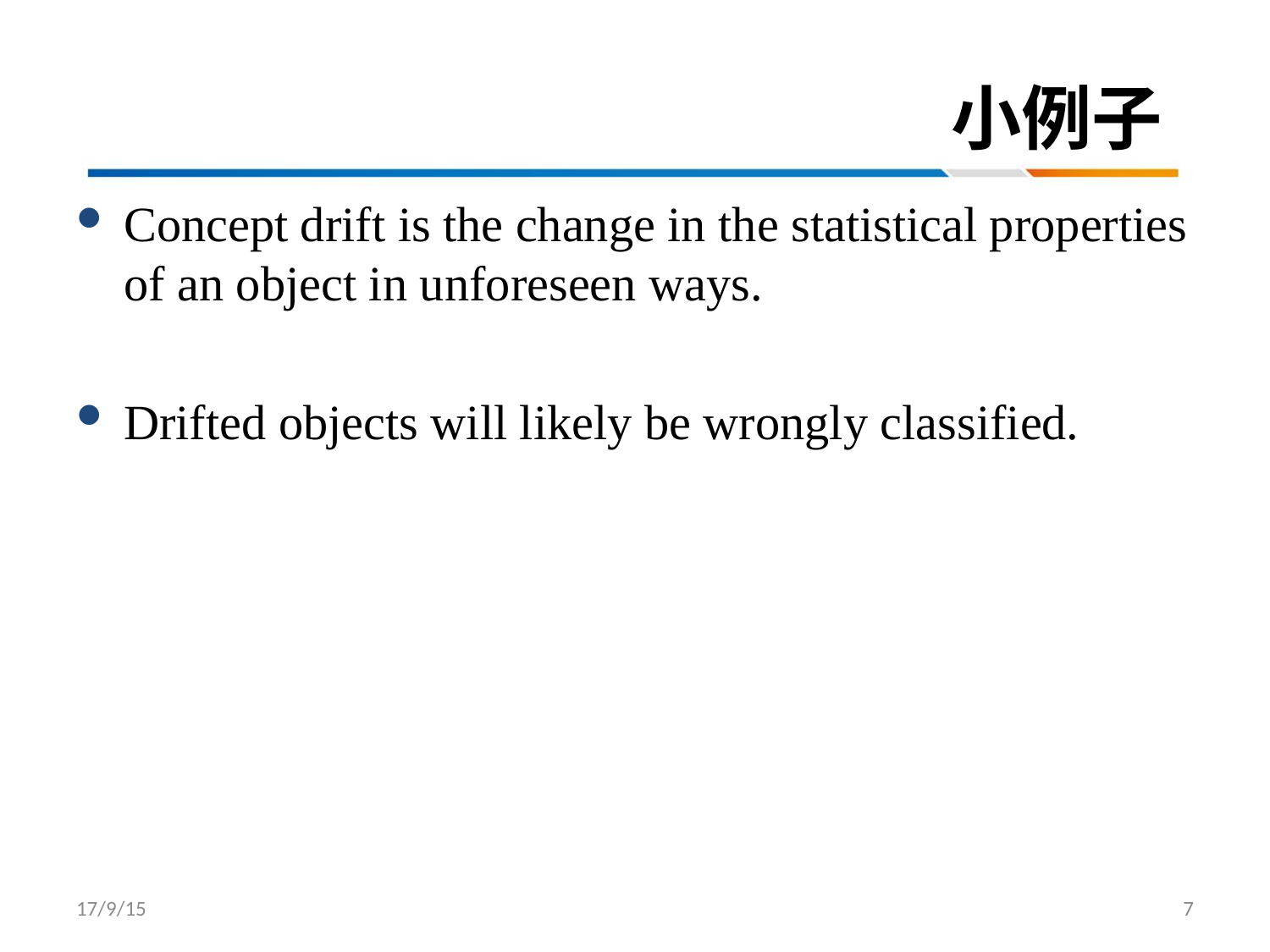

# 小例子
Concept drift is the change in the statistical properties of an object in unforeseen ways.

Drifted objects will likely be wrongly classified.
17/9/15
7